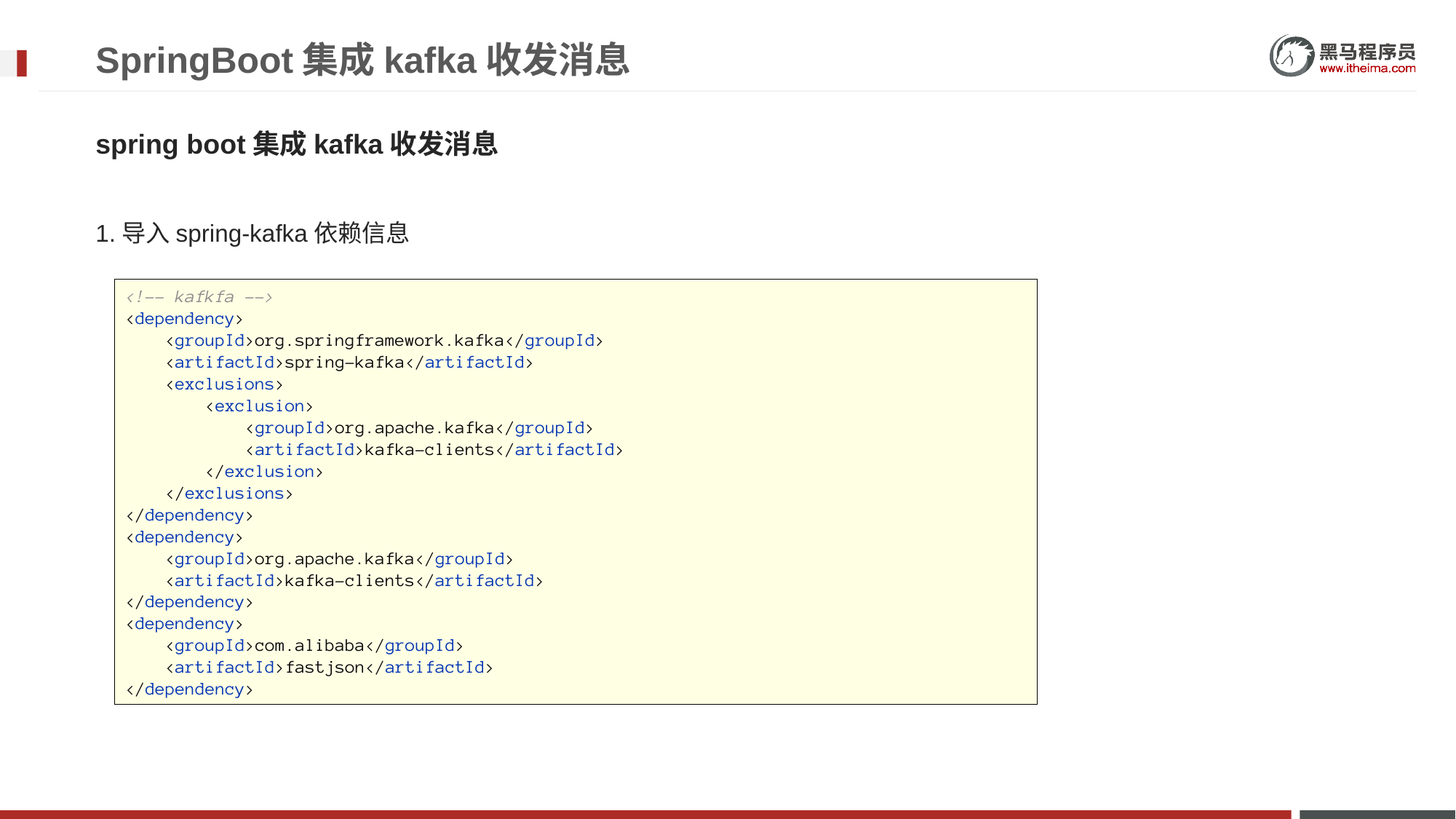

# SpringBoot集成kafka收发消息
spring boot集成kafka收发消息
1.导入spring-kafka依赖信息
<!-- kafkfa -->
<dependency>
    <groupId>org.springframework.kafka</groupId>
    <artifactId>spring-kafka</artifactId>
    <exclusions>
        <exclusion>
            <groupId>org.apache.kafka</groupId>
            <artifactId>kafka-clients</artifactId>
        </exclusion>
    </exclusions>
</dependency>
<dependency>
    <groupId>org.apache.kafka</groupId>
    <artifactId>kafka-clients</artifactId>
</dependency>
<dependency>
    <groupId>com.alibaba</groupId>
    <artifactId>fastjson</artifactId>
</dependency>